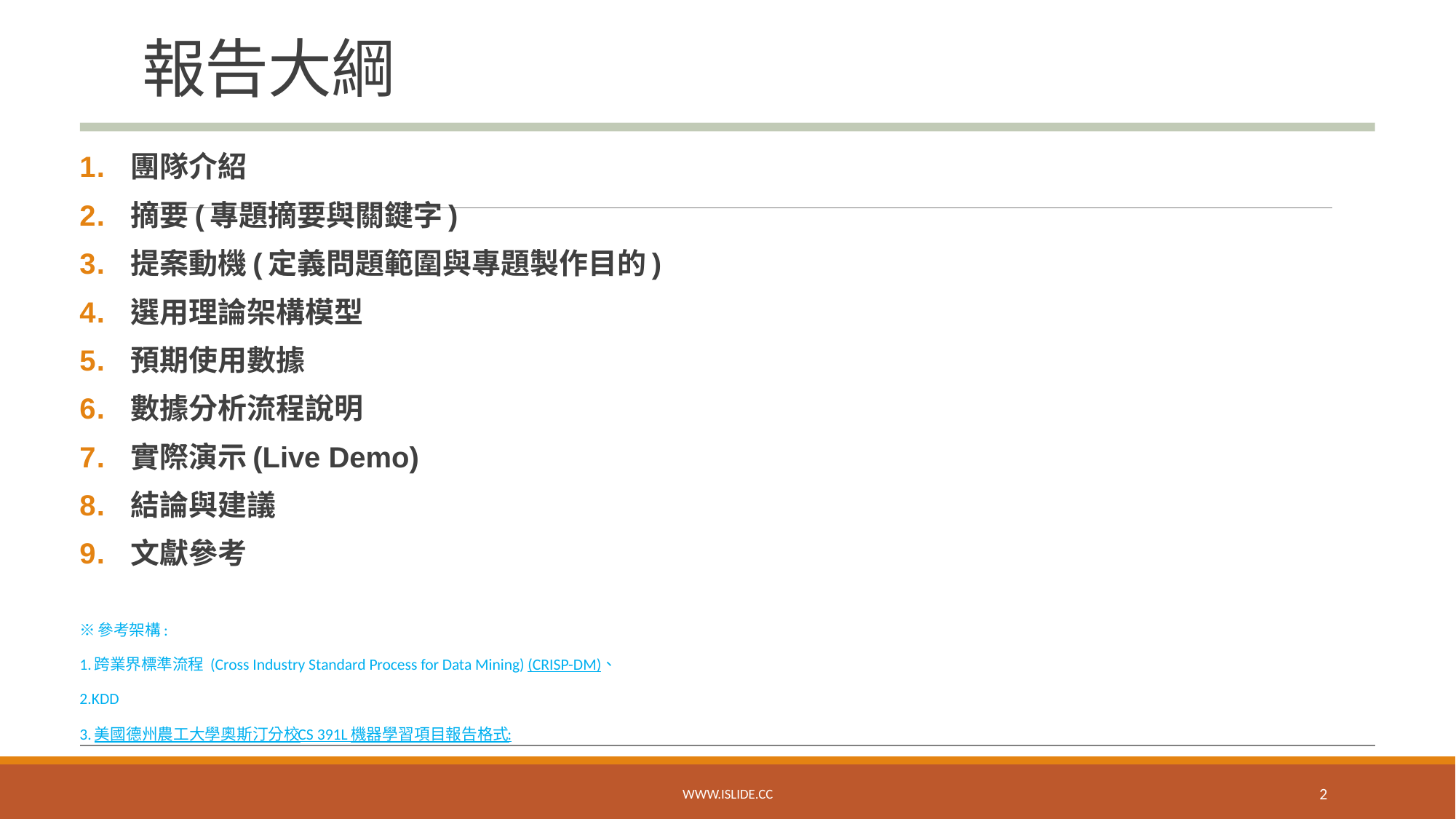

# 報告大綱
團隊介紹
摘要(專題摘要與關鍵字)
提案動機(定義問題範圍與專題製作目的)
選用理論架構模型
預期使用數據
數據分析流程說明
實際演示(Live Demo)
結論與建議
文獻參考

※參考架構:
1.跨業界標準流程 (Cross Industry Standard Process for Data Mining) (CRISP-DM)、
2.KDD
3.美國德州農工大學奧斯汀分校CS 391L 機器學習項目報告格式:
www.islide.cc
2